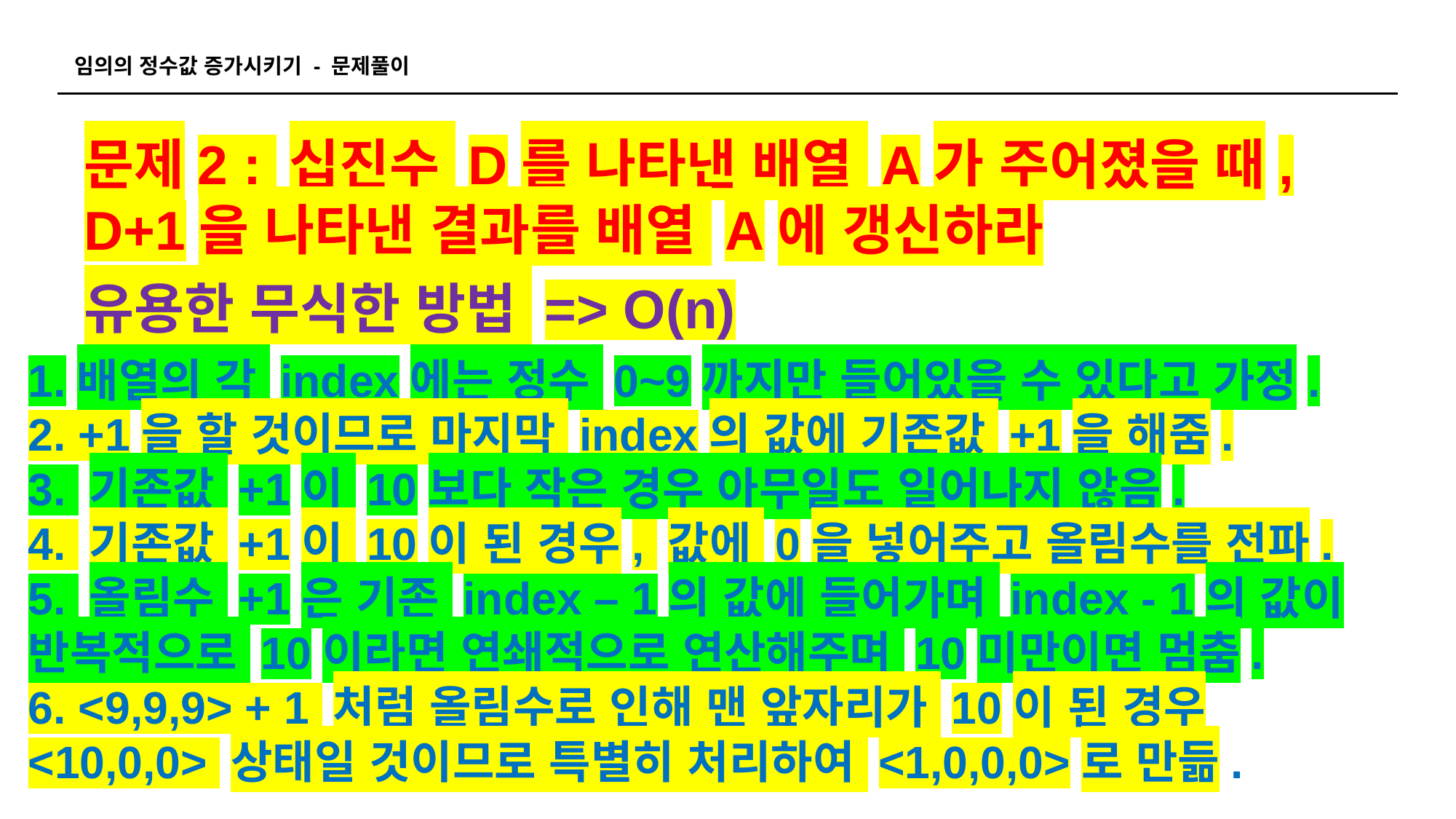

임의의 정수값 증가시키기 - 문제풀이
문제2 : 십진수 D를 나타낸 배열 A가 주어졌을 때,
D+1을 나타낸 결과를 배열 A에 갱신하라
유용한 무식한 방법 => O(n)
1.배열의 각 index에는 정수 0~9까지만 들어있을 수 있다고 가정.
2. +1을 할 것이므로 마지막 index의 값에 기존값 +1을 해줌.
3. 기존값 +1이 10보다 작은 경우 아무일도 일어나지 않음.
4. 기존값 +1이 10이 된 경우, 값에 0을 넣어주고 올림수를 전파.
5. 올림수 +1은 기존 index – 1의 값에 들어가며 index - 1의 값이 반복적으로 10이라면 연쇄적으로 연산해주며 10미만이면 멈춤.
6. <9,9,9> + 1 처럼 올림수로 인해 맨 앞자리가 10이 된 경우
<10,0,0> 상태일 것이므로 특별히 처리하여 <1,0,0,0>로 만듦.